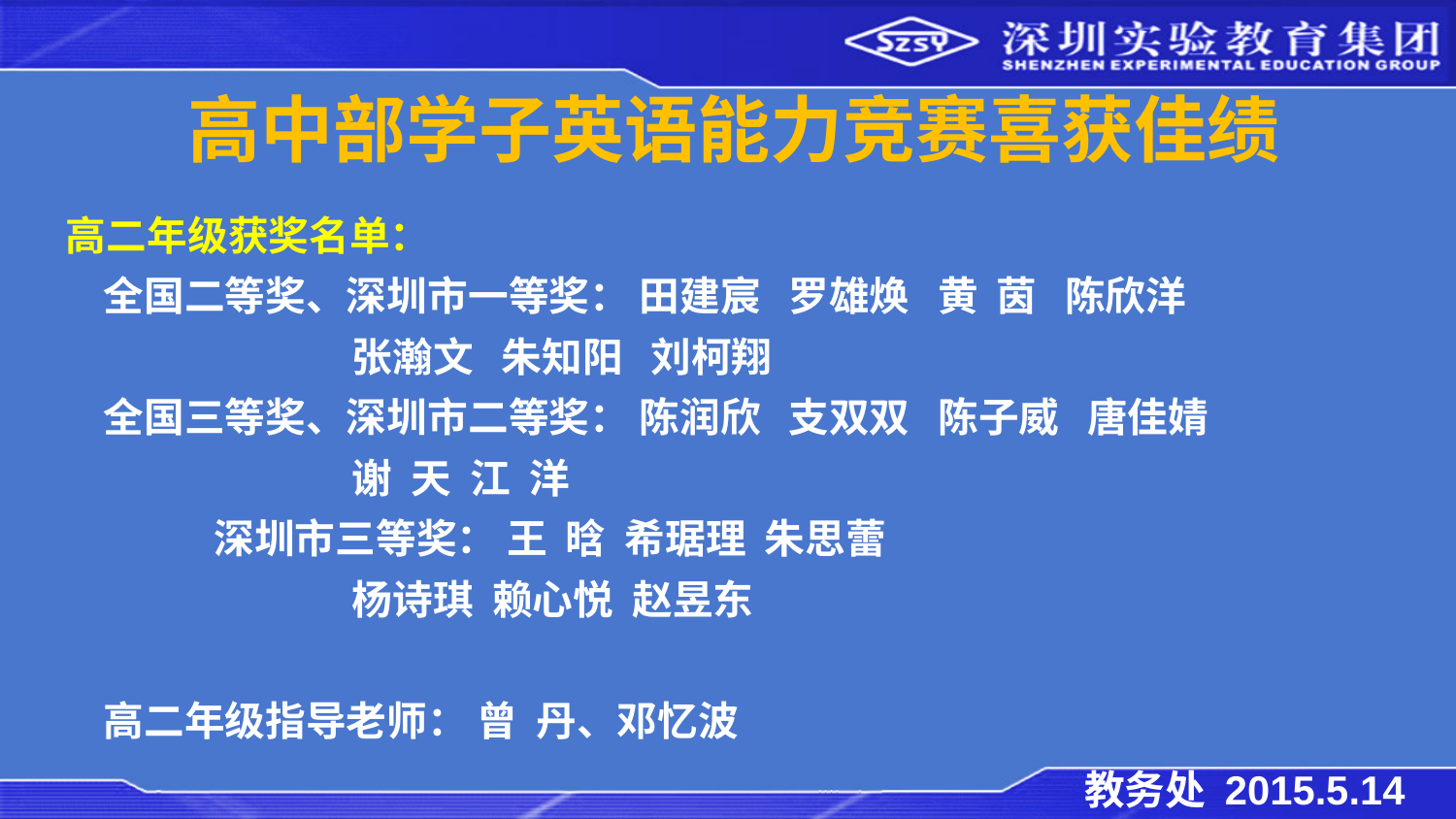

高中部学子英语能力竞赛喜获佳绩
高二年级获奖名单：
   全国二等奖、深圳市一等奖： 田建宸   罗雄焕   黄  茵   陈欣洋
                              张瀚文   朱知阳   刘柯翔
   全国三等奖、深圳市二等奖： 陈润欣   支双双   陈子威   唐佳婧
                              谢  天  江  洋
               深圳市三等奖： 王  晗  希琚理  朱思蕾
                              杨诗琪  赖心悦  赵昱东

   高二年级指导老师： 曾  丹、邓忆波